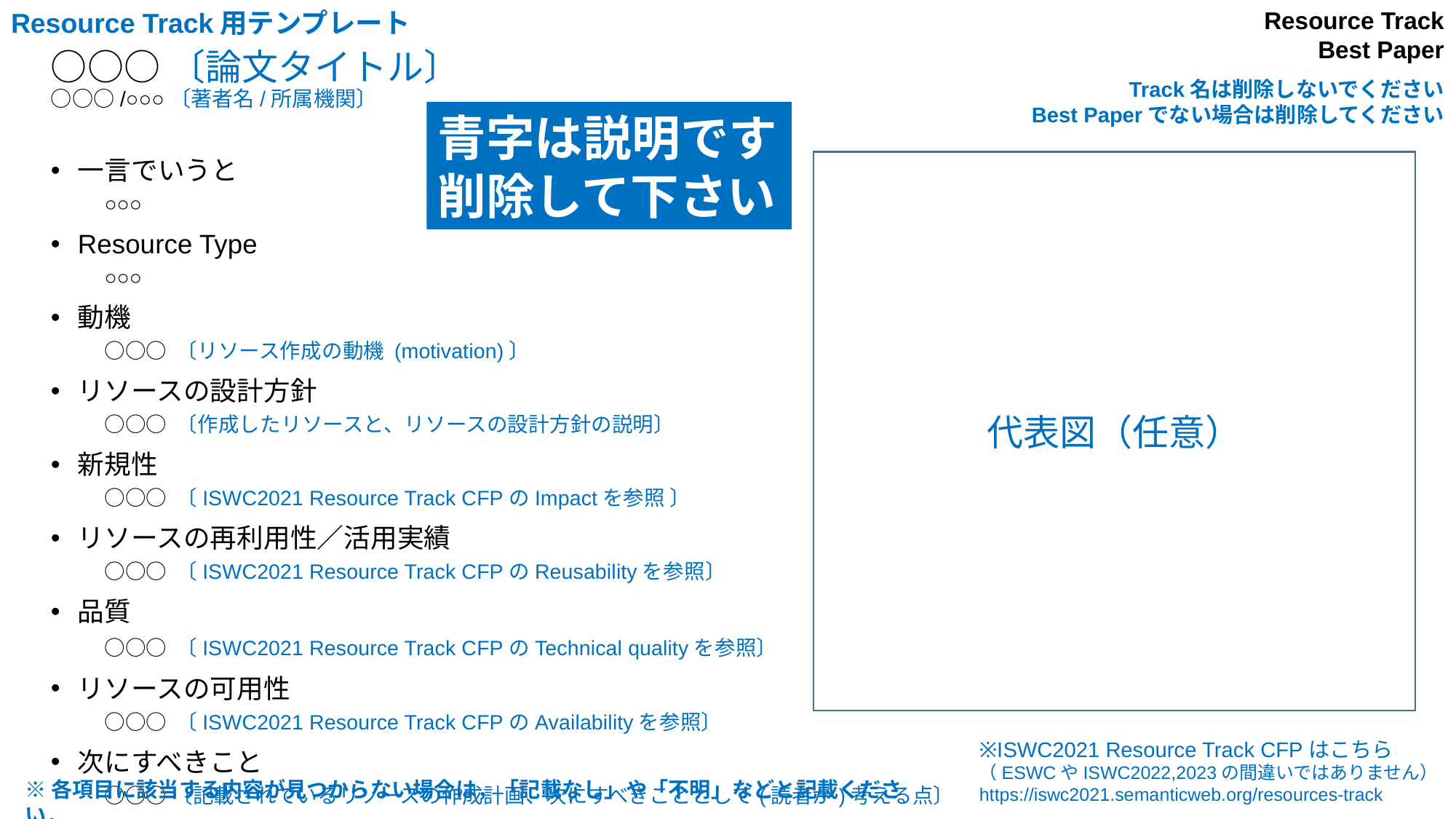

Resource Track用テンプレート
Resource Track
Best Paper
# ○○○〔論文タイトル〕 ○○○/○○○〔著者名/所属機関〕
Track名は削除しないでください
Best Paperでない場合は削除してください
青字は説明です
削除して下さい
一言でいうと
○○○
Resource Type
○○○
動機
○○○ 〔リソース作成の動機 (motivation)〕
リソースの設計方針
○○○ 〔作成したリソースと、リソースの設計方針の説明〕
新規性
○○○ 〔ISWC2021 Resource Track CFPのImpactを参照 〕
リソースの再利用性／活用実績
○○○ 〔ISWC2021 Resource Track CFPのReusabilityを参照〕
品質
○○○ 〔ISWC2021 Resource Track CFPのTechnical qualityを参照〕
リソースの可用性
○○○ 〔ISWC2021 Resource Track CFPのAvailabilityを参照〕
次にすべきこと
○○○〔記載されているリソースの作成計画、次にすべきこととして(読者が)考える点〕
代表図（任意）
※ISWC2021 Resource Track CFPはこちら
（ESWCやISWC2022,2023の間違いではありません）
https://iswc2021.semanticweb.org/resources-track
※各項目に該当する内容が見つからない場合は，「記載なし」や「不明」などと記載ください．